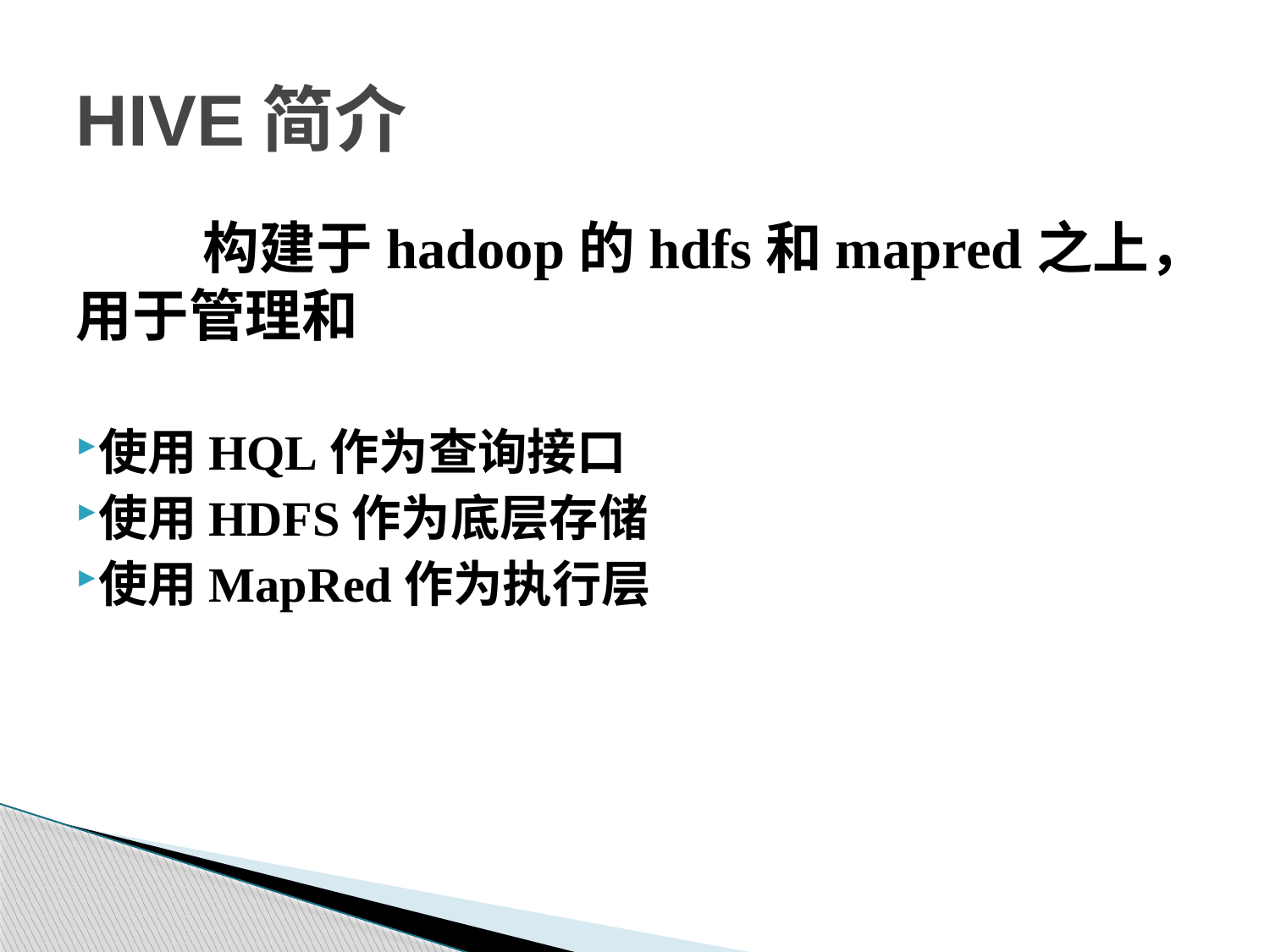

# HIVE简介
	构建于hadoop的hdfs和mapred之上，用于管理和

使用HQL作为查询接口
使用HDFS作为底层存储
使用MapRed作为执行层